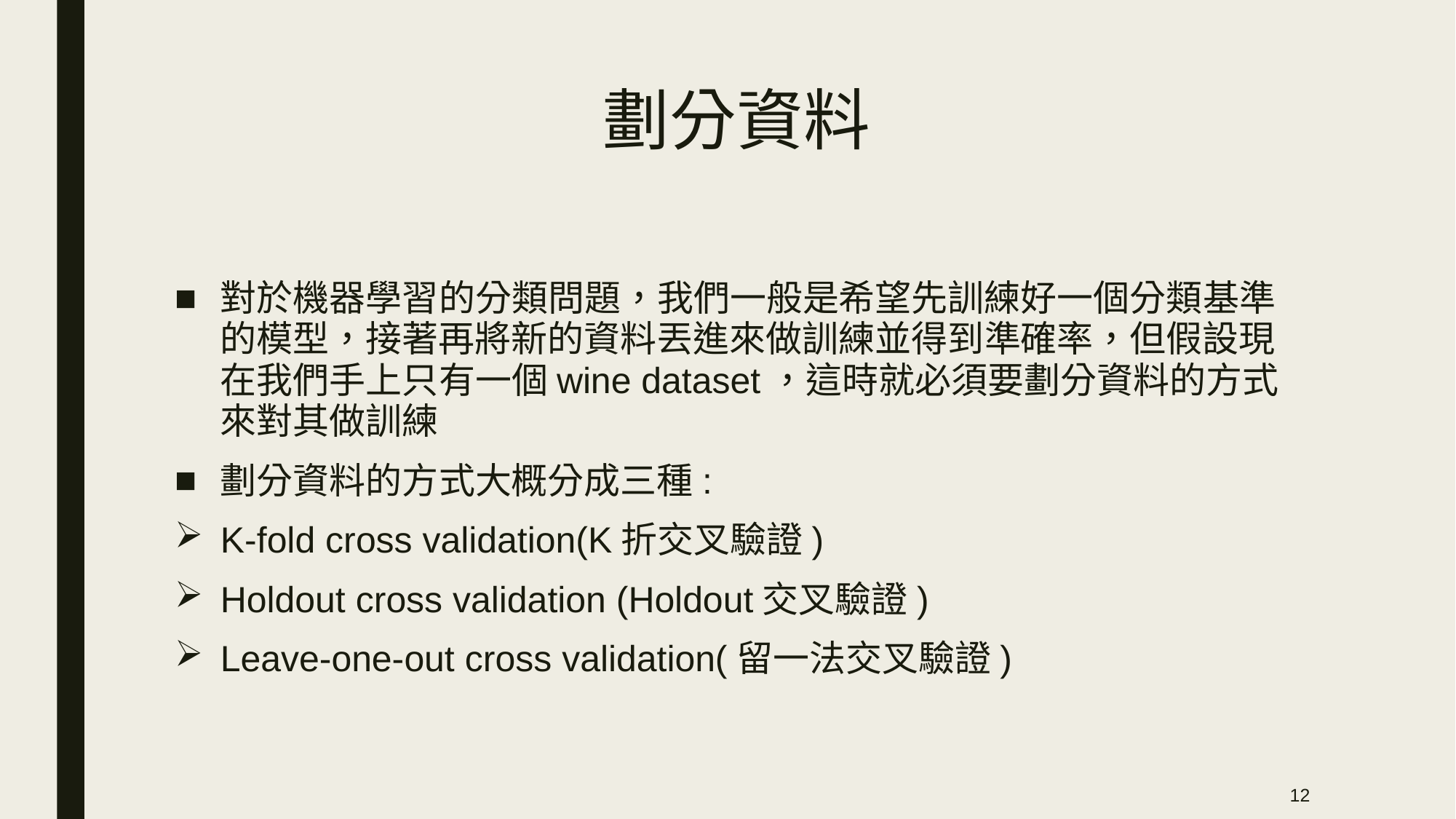

# 劃分資料
對於機器學習的分類問題，我們一般是希望先訓練好一個分類基準的模型，接著再將新的資料丟進來做訓練並得到準確率，但假設現在我們手上只有一個wine dataset，這時就必須要劃分資料的方式來對其做訓練
劃分資料的方式大概分成三種:
K-fold cross validation(K折交叉驗證)
Holdout cross validation (Holdout交叉驗證)
Leave-one-out cross validation(留一法交叉驗證)

12